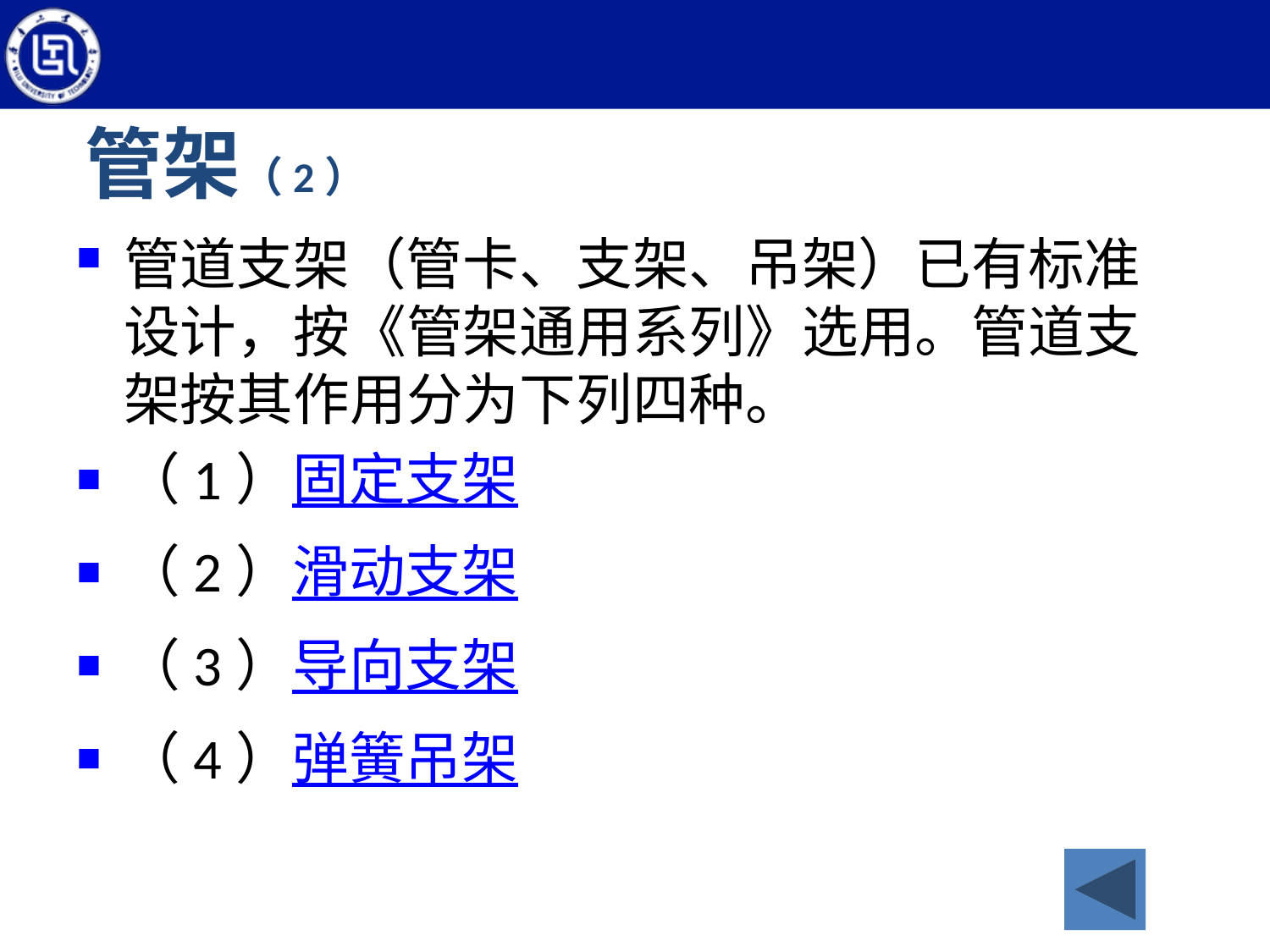

# 管架（2）
管道支架（管卡、支架、吊架）已有标准设计，按《管架通用系列》选用。管道支架按其作用分为下列四种。
（1）固定支架
（2）滑动支架
（3）导向支架
（4）弹簧吊架